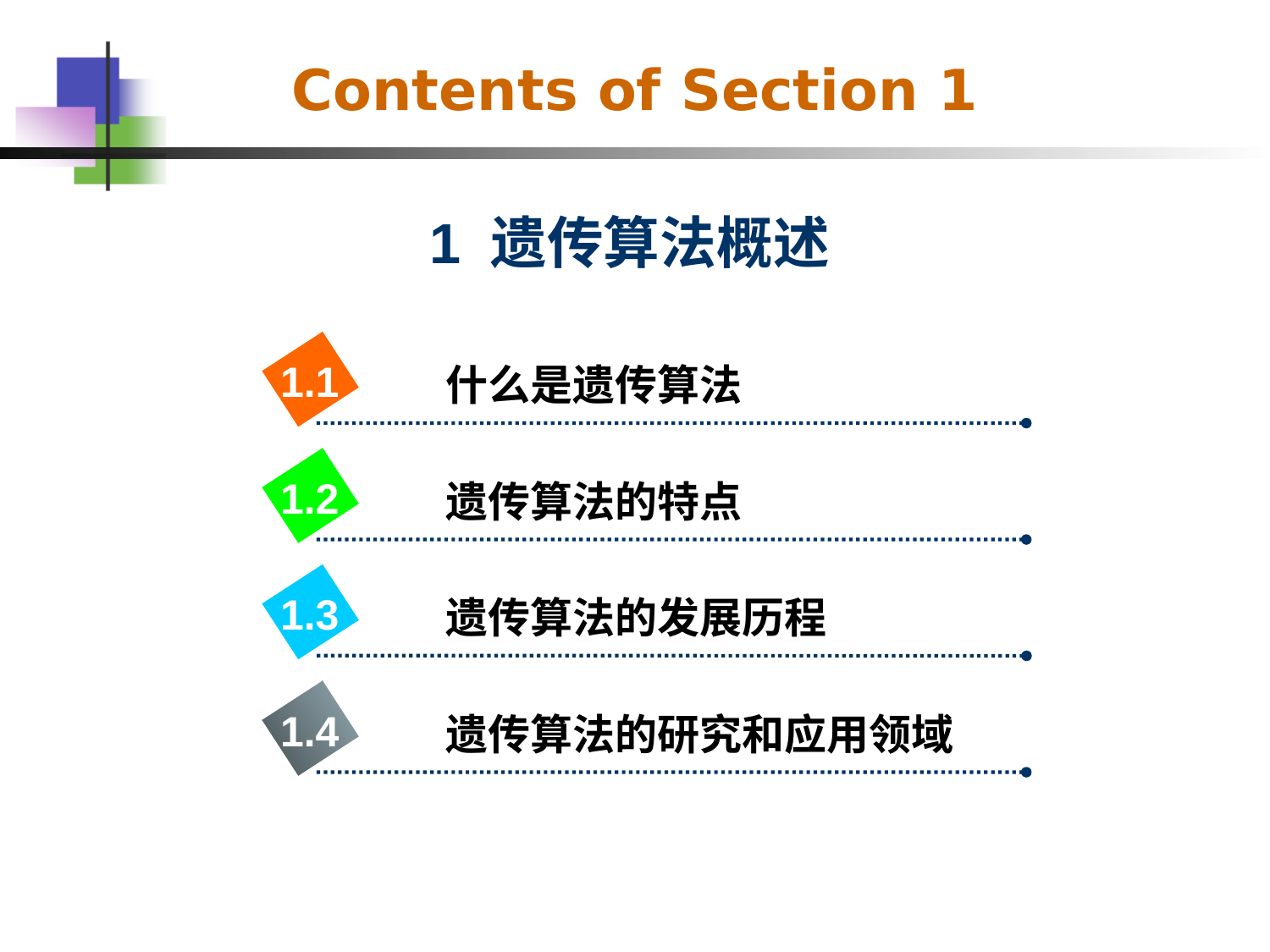

# Contents of Section 1
1 遗传算法概述

1.1
什么是遗传算法

1.2
遗传算法的特点

1.3
遗传算法的发展历程

1.4
遗传算法的研究和应用领域